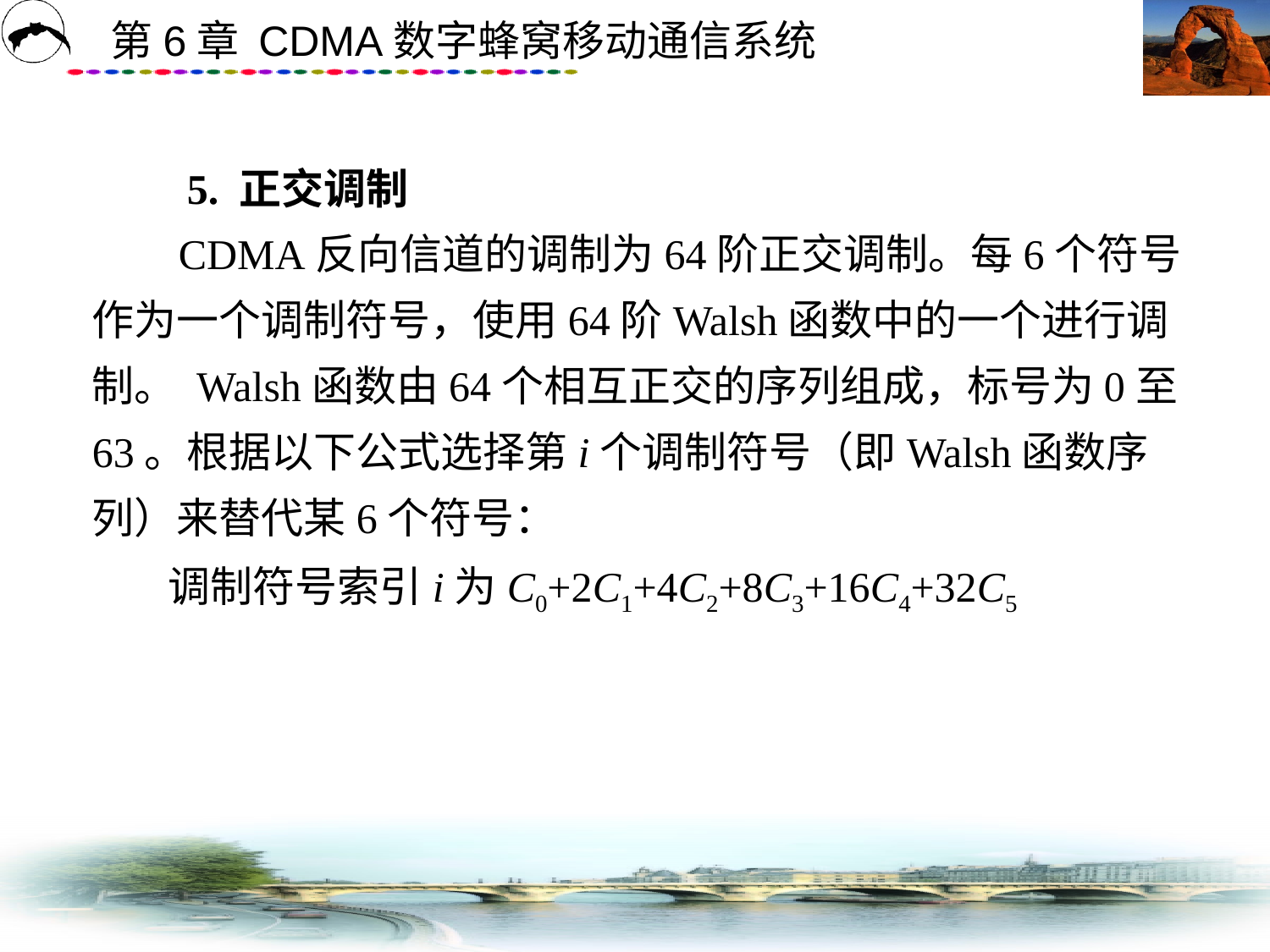

# 5. 正交调制 CDMA反向信道的调制为64阶正交调制。每6个符号作为一个调制符号，使用64阶Walsh函数中的一个进行调制。 Walsh函数由64个相互正交的序列组成，标号为0至63。根据以下公式选择第i个调制符号（即Walsh函数序列）来替代某6个符号： 调制符号索引i为C0+2C1+4C2+8C3+16C4+32C5